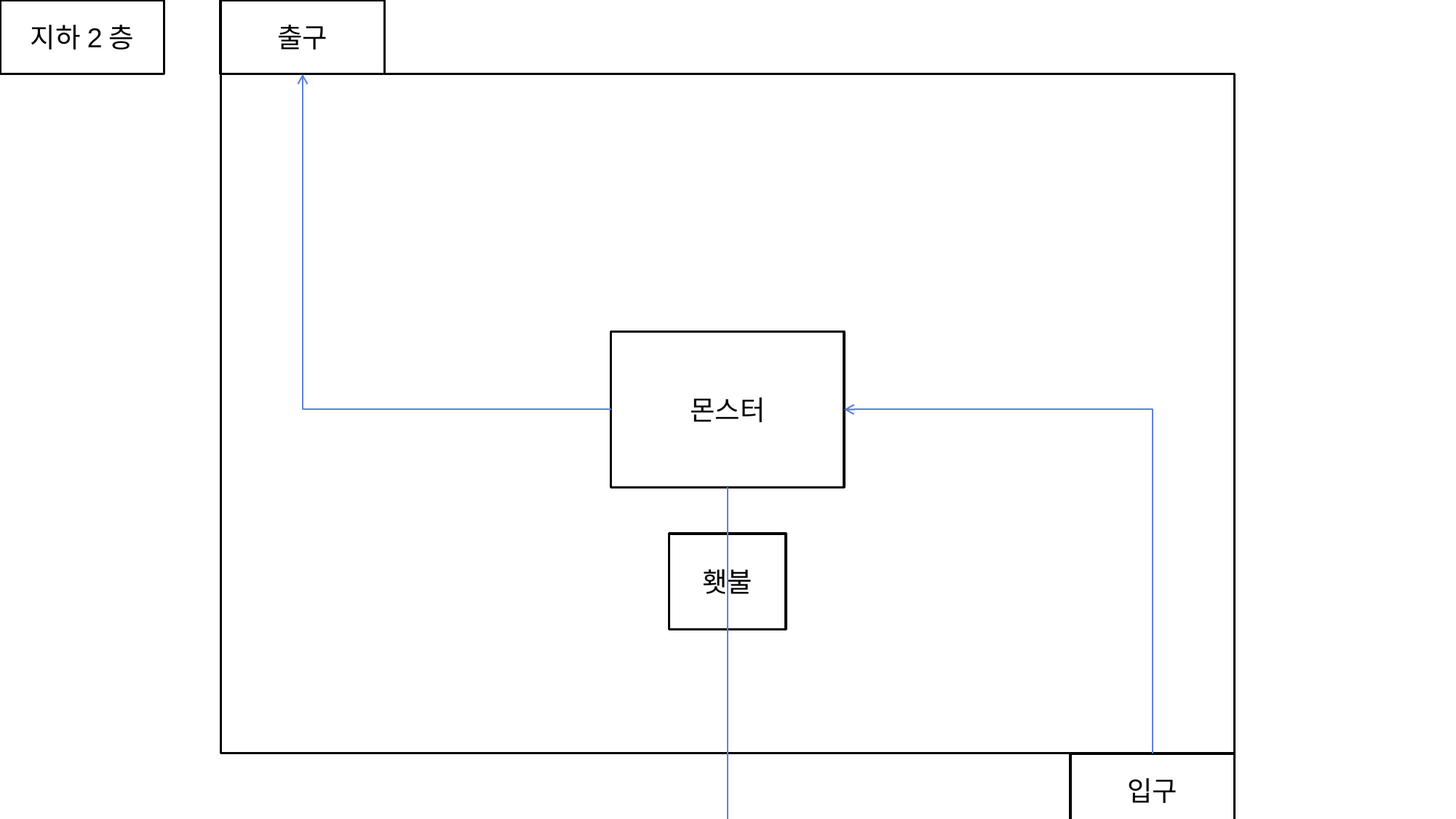

지하2층
출구

몬스터
횃불
입구
상호작용 버튼 터치